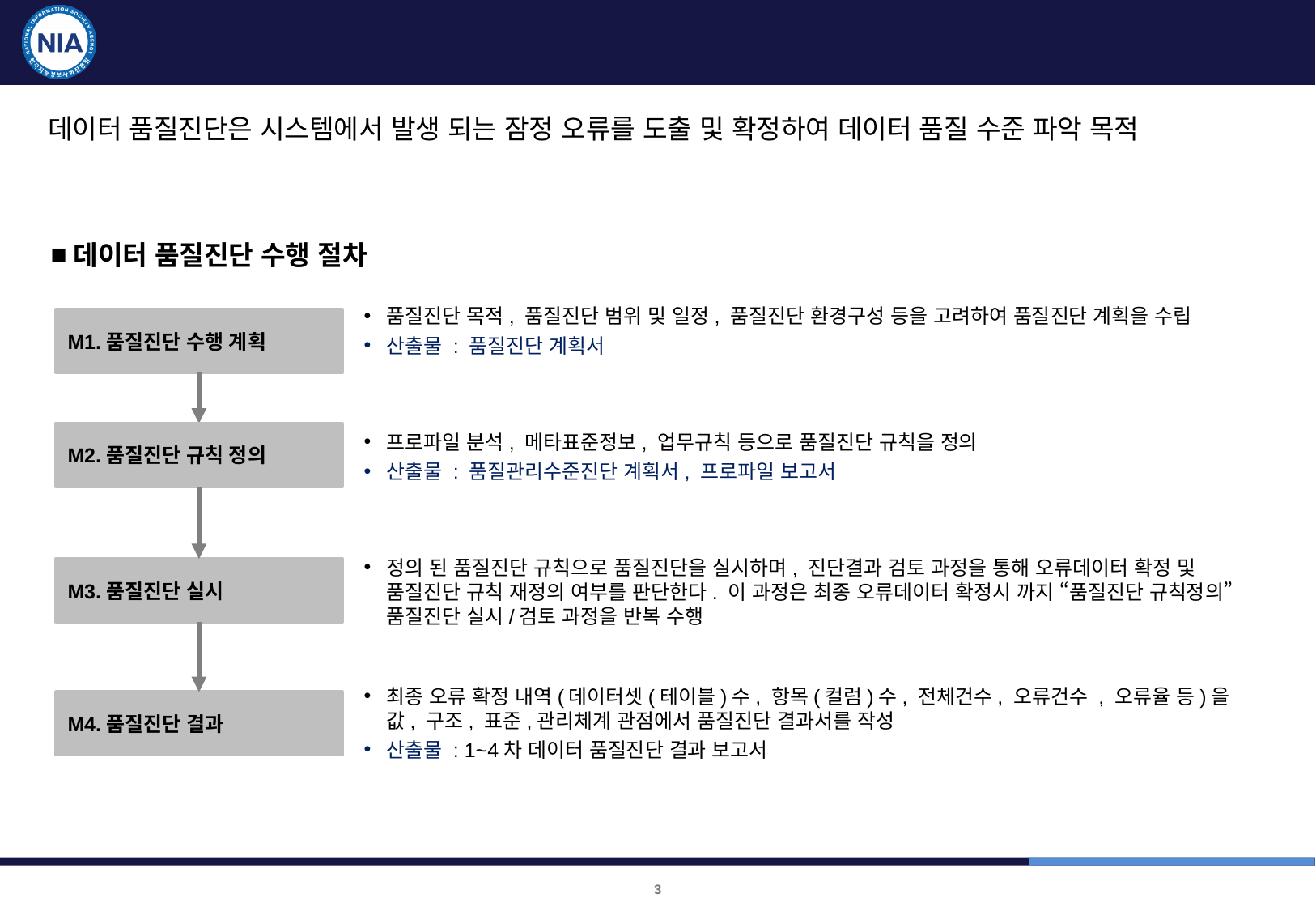

데이터 품질진단 개요
데이터 품질진단은 시스템에서 발생 되는 잠정 오류를 도출 및 확정하여 데이터 품질 수준 파악 목적
데이터 품질진단 수행 절차
품질진단 목적, 품질진단 범위 및 일정, 품질진단 환경구성 등을 고려하여 품질진단 계획을 수립
산출물 : 품질진단 계획서
M1.품질진단 수행 계획
프로파일 분석, 메타표준정보, 업무규칙 등으로 품질진단 규칙을 정의
산출물 : 품질관리수준진단 계획서, 프로파일 보고서
M2.품질진단 규칙 정의
정의 된 품질진단 규칙으로 품질진단을 실시하며, 진단결과 검토 과정을 통해 오류데이터 확정 및 품질진단 규칙 재정의 여부를 판단한다. 이 과정은 최종 오류데이터 확정시 까지 “품질진단 규칙정의” 품질진단 실시/검토 과정을 반복 수행
M3.품질진단 실시
최종 오류 확정 내역(데이터셋(테이블)수, 항목(컬럼)수, 전체건수, 오류건수 , 오류율 등)을  값, 구조, 표준,관리체계 관점에서 품질진단 결과서를 작성
산출물 : 1~4차 데이터 품질진단 결과 보고서
M4.품질진단 결과